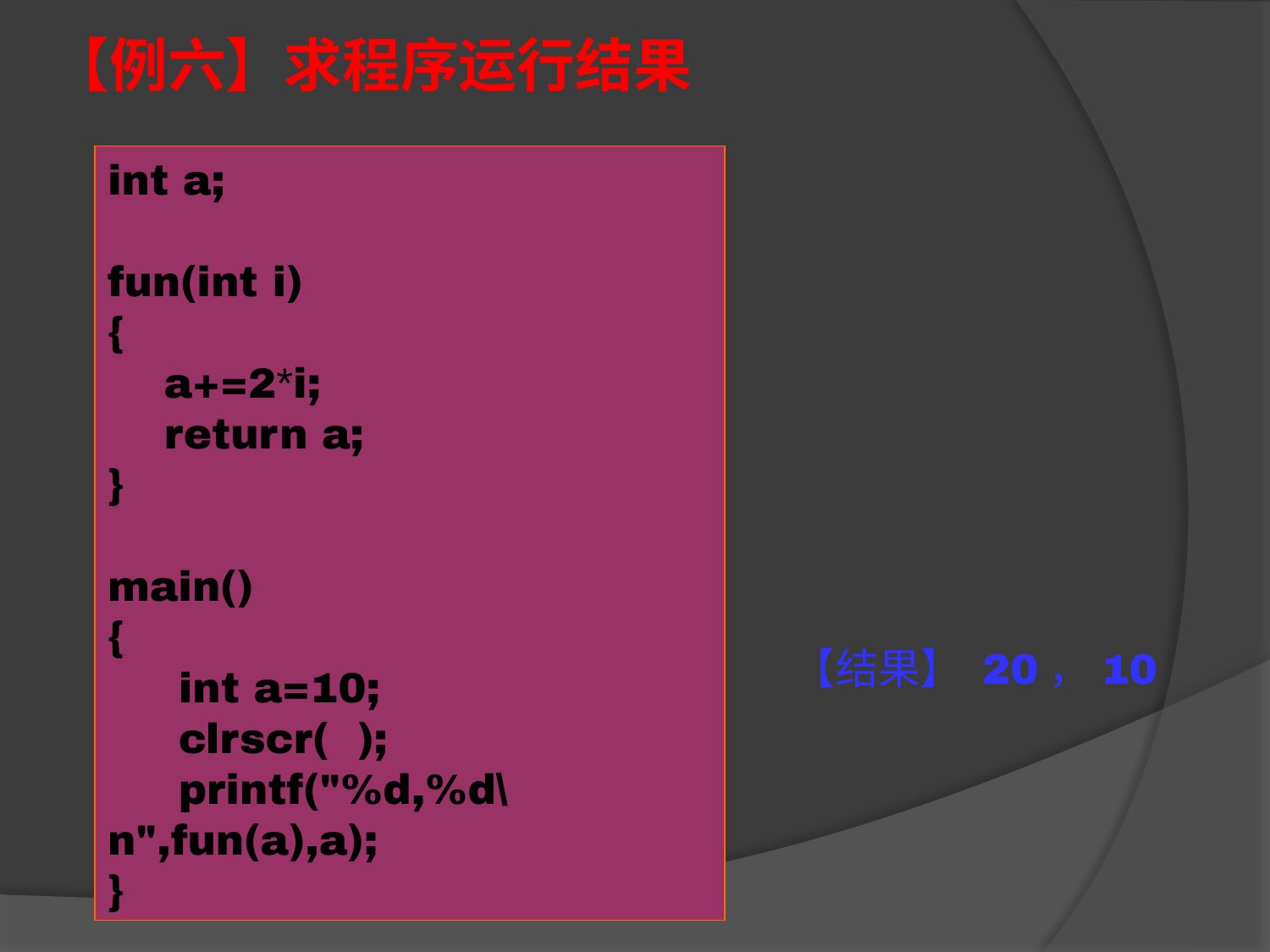

# 【例六】求程序运行结果
int a;

fun(int i)
{
    a+=2*i;
    return a;
}

main()
{
     int a=10;
     clrscr(  );
     printf("%d,%d\n",fun(a),a);
}

【结果】 20，10